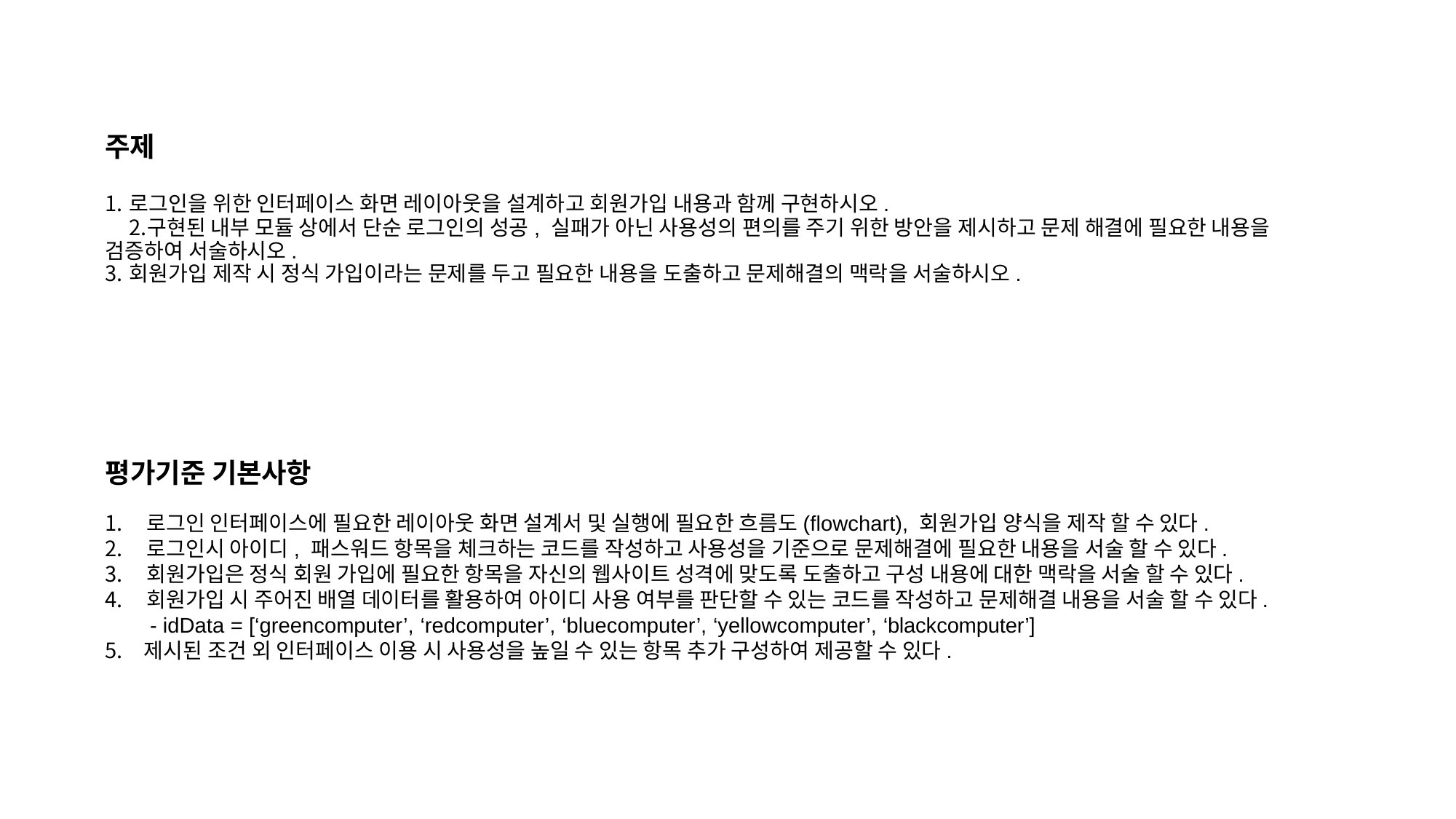

주제

로그인을 위한 인터페이스 화면 레이아웃을 설계하고 회원가입 내용과 함께 구현하시오.
구현된 내부 모듈 상에서 단순 로그인의 성공, 실패가 아닌 사용성의 편의를 주기 위한 방안을 제시하고 문제 해결에 필요한 내용을 검증하여 서술하시오.
회원가입 제작 시 정식 가입이라는 문제를 두고 필요한 내용을 도출하고 문제해결의 맥락을 서술하시오.
평가기준 기본사항

로그인 인터페이스에 필요한 레이아웃 화면 설계서 및 실행에 필요한 흐름도(flowchart), 회원가입 양식을 제작 할 수 있다.
로그인시 아이디, 패스워드 항목을 체크하는 코드를 작성하고 사용성을 기준으로 문제해결에 필요한 내용을 서술 할 수 있다.
회원가입은 정식 회원 가입에 필요한 항목을 자신의 웹사이트 성격에 맞도록 도출하고 구성 내용에 대한 맥락을 서술 할 수 있다.
회원가입 시 주어진 배열 데이터를 활용하여 아이디 사용 여부를 판단할 수 있는 코드를 작성하고 문제해결 내용을 서술 할 수 있다.
- idData = [‘greencomputer’, ‘redcomputer’, ‘bluecomputer’, ‘yellowcomputer’, ‘blackcomputer’]
제시된 조건 외 인터페이스 이용 시 사용성을 높일 수 있는 항목 추가 구성하여 제공할 수 있다.